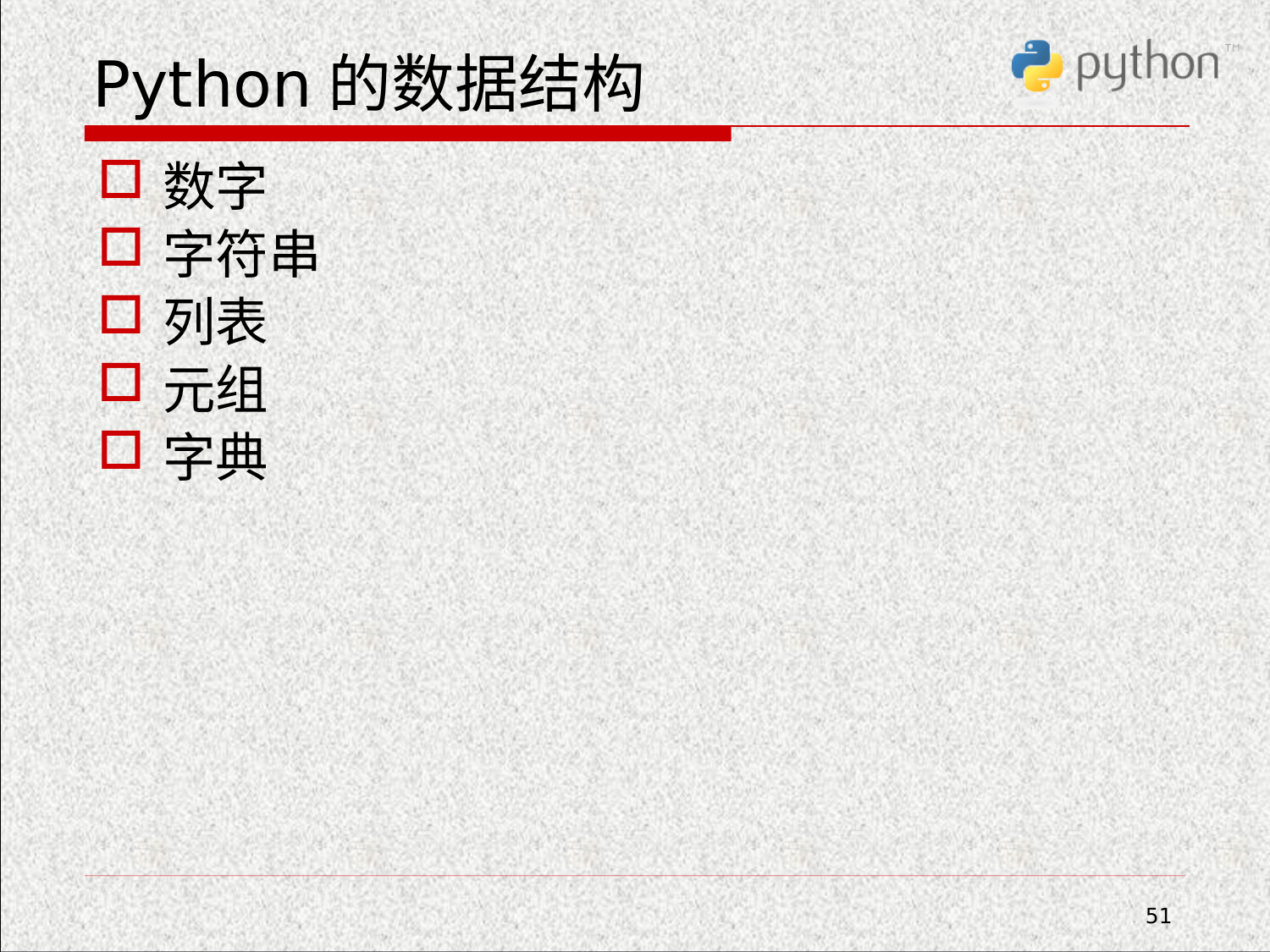

# Python的数据结构
数字
字符串
列表
元组
字典
51